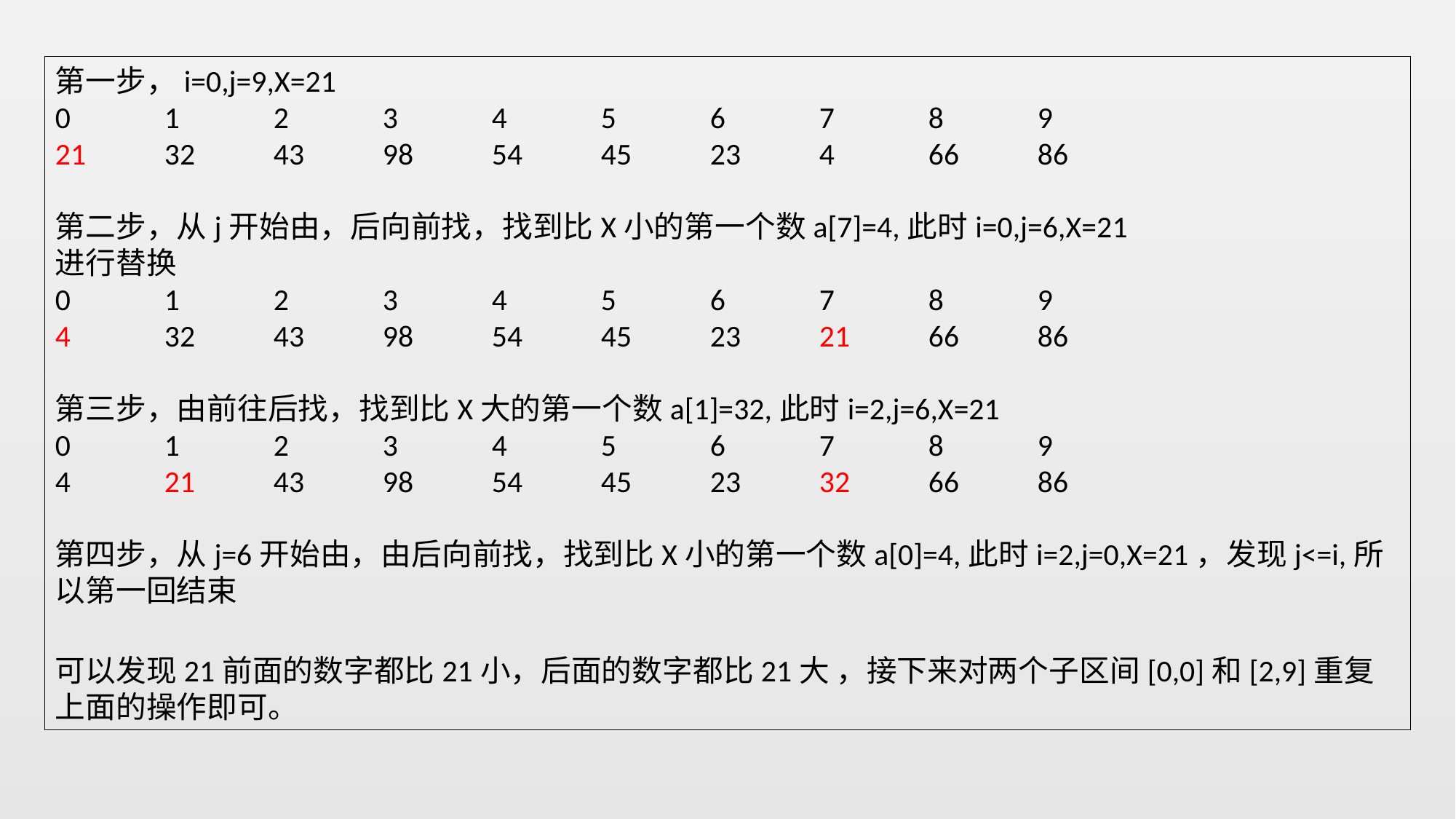

第一步，i=0,j=9,X=21
0	1	2	3	4	5	6	7	8	9
21	32	43	98	54	45	23	4	66	86

第二步，从j开始由，后向前找，找到比X小的第一个数a[7]=4,此时i=0,j=6,X=21
进行替换
0	1	2	3	4	5	6	7	8	9
4	32	43	98	54	45	23	21	66	86

第三步，由前往后找，找到比X大的第一个数a[1]=32,此时i=2,j=6,X=21
0	1	2	3	4	5	6	7	8	9
4	21	43	98	54	45	23	32	66	86

第四步，从j=6开始由，由后向前找，找到比X小的第一个数a[0]=4,此时i=2,j=0,X=21，发现j<=i,所以第一回结束

可以发现21前面的数字都比21小，后面的数字都比21大 ，接下来对两个子区间[0,0]和[2,9]重复上面的操作即可。